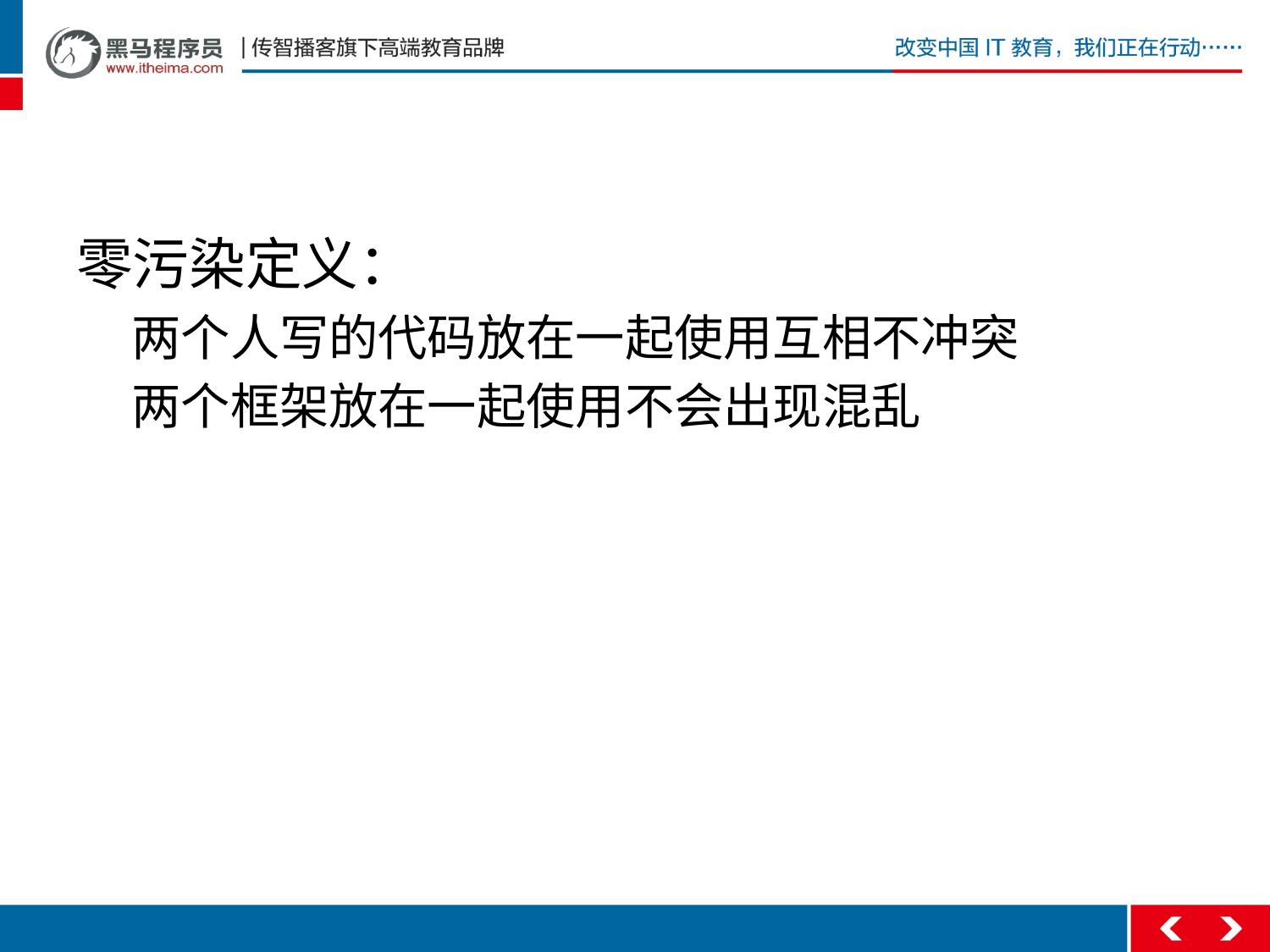

#
零污染定义：
两个人写的代码放在一起使用互相不冲突
两个框架放在一起使用不会出现混乱